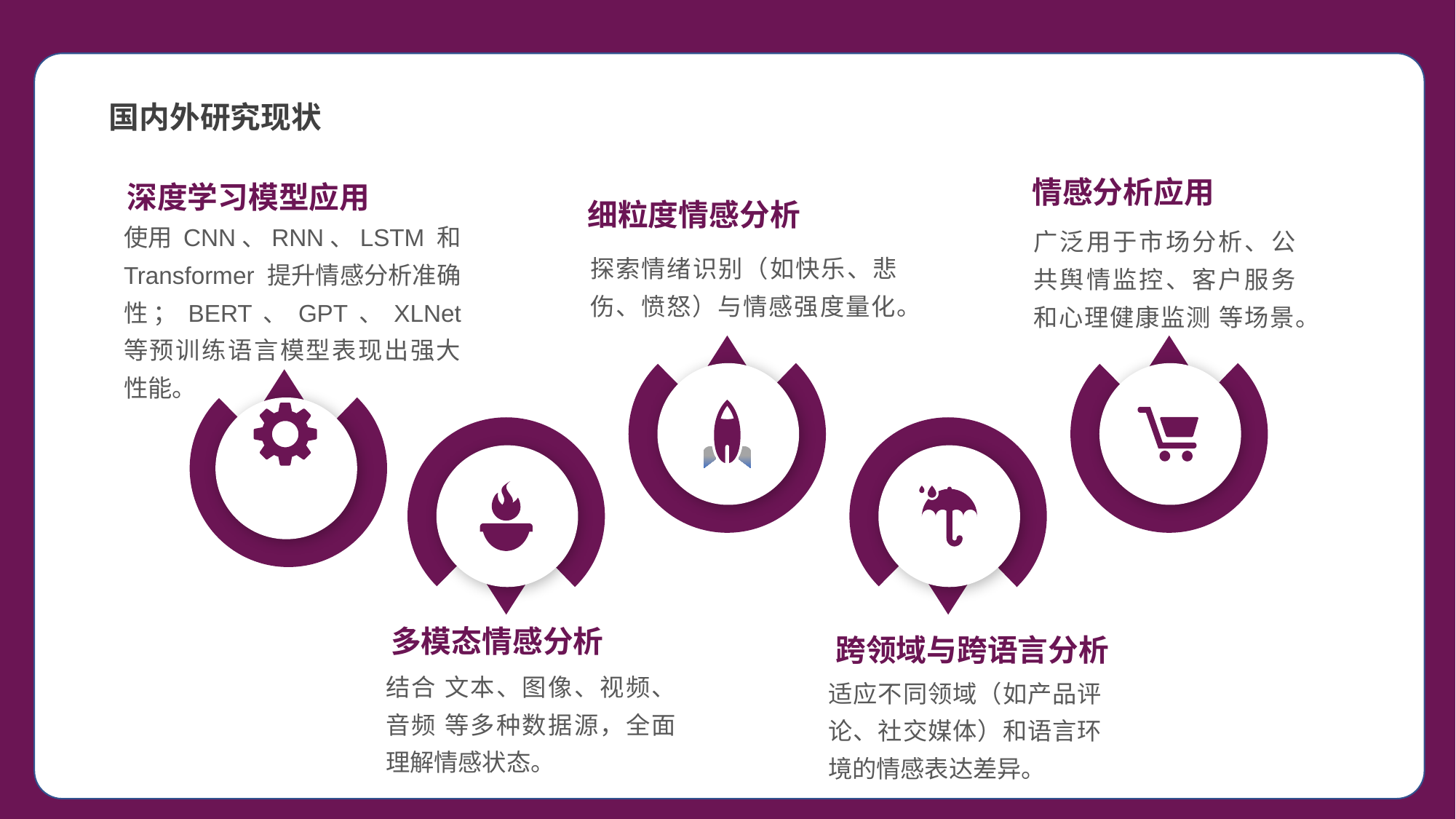

国内外研究现状
情感分析应用
深度学习模型应用
细粒度情感分析
使用 CNN、RNN、LSTM 和 Transformer 提升情感分析准确性；BERT、GPT、XLNet 等预训练语言模型表现出强大性能。
广泛用于市场分析、公共舆情监控、客户服务和心理健康监测 等场景。
探索情绪识别（如快乐、悲伤、愤怒）与情感强度量化。

多模态情感分析
跨领域与跨语言分析
结合 文本、图像、视频、音频 等多种数据源，全面理解情感状态。
适应不同领域（如产品评论、社交媒体）和语言环境的情感表达差异。